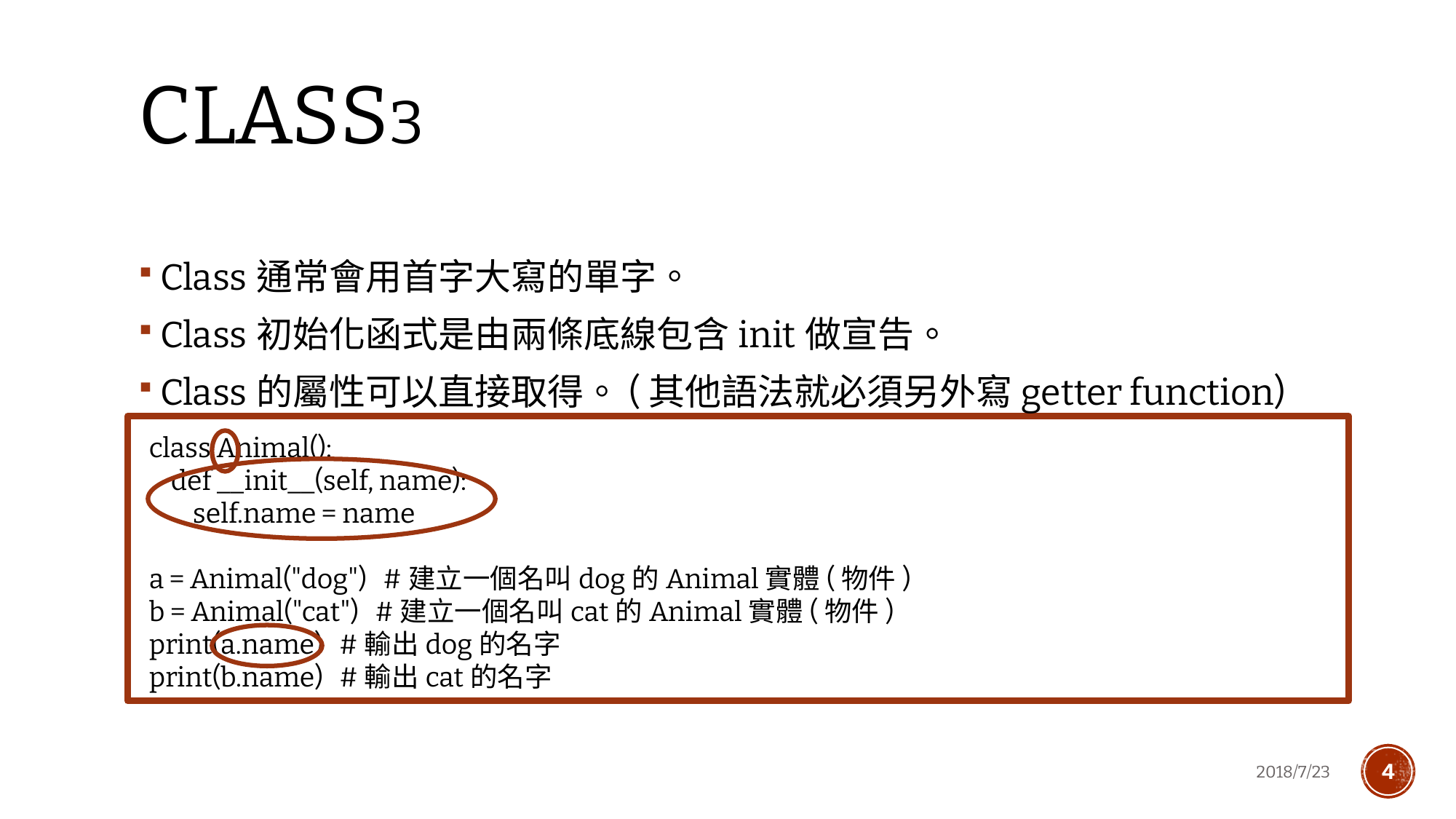

# Class3
Class通常會用首字大寫的單字。
Class初始化函式是由兩條底線包含init做宣告。
Class的屬性可以直接取得。(其他語法就必須另外寫getter function)

class Animal():
    def __init__(self, name):
        self.name = name

a = Animal("dog")   #建立一個名叫dog的Animal實體(物件)
b = Animal("cat")   #建立一個名叫cat的Animal實體(物件)
print(a.name)   #輸出dog的名字
print(b.name)   #輸出cat的名字

2018/7/23
4